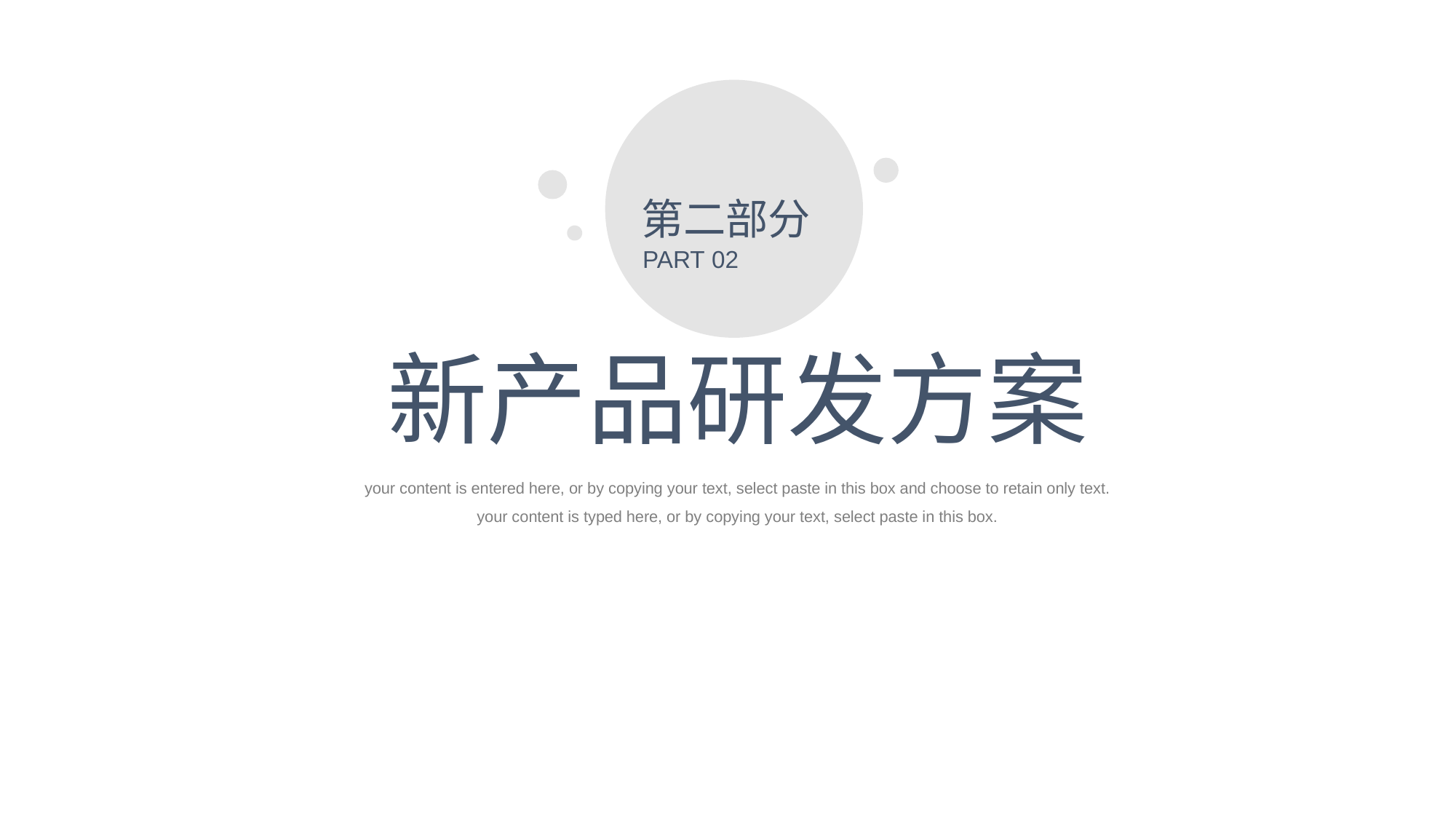

第二部分

PART 02
新产品研发方案
your content is entered here, or by copying your text, select paste in this box and choose to retain only text. your content is typed here, or by copying your text, select paste in this box.